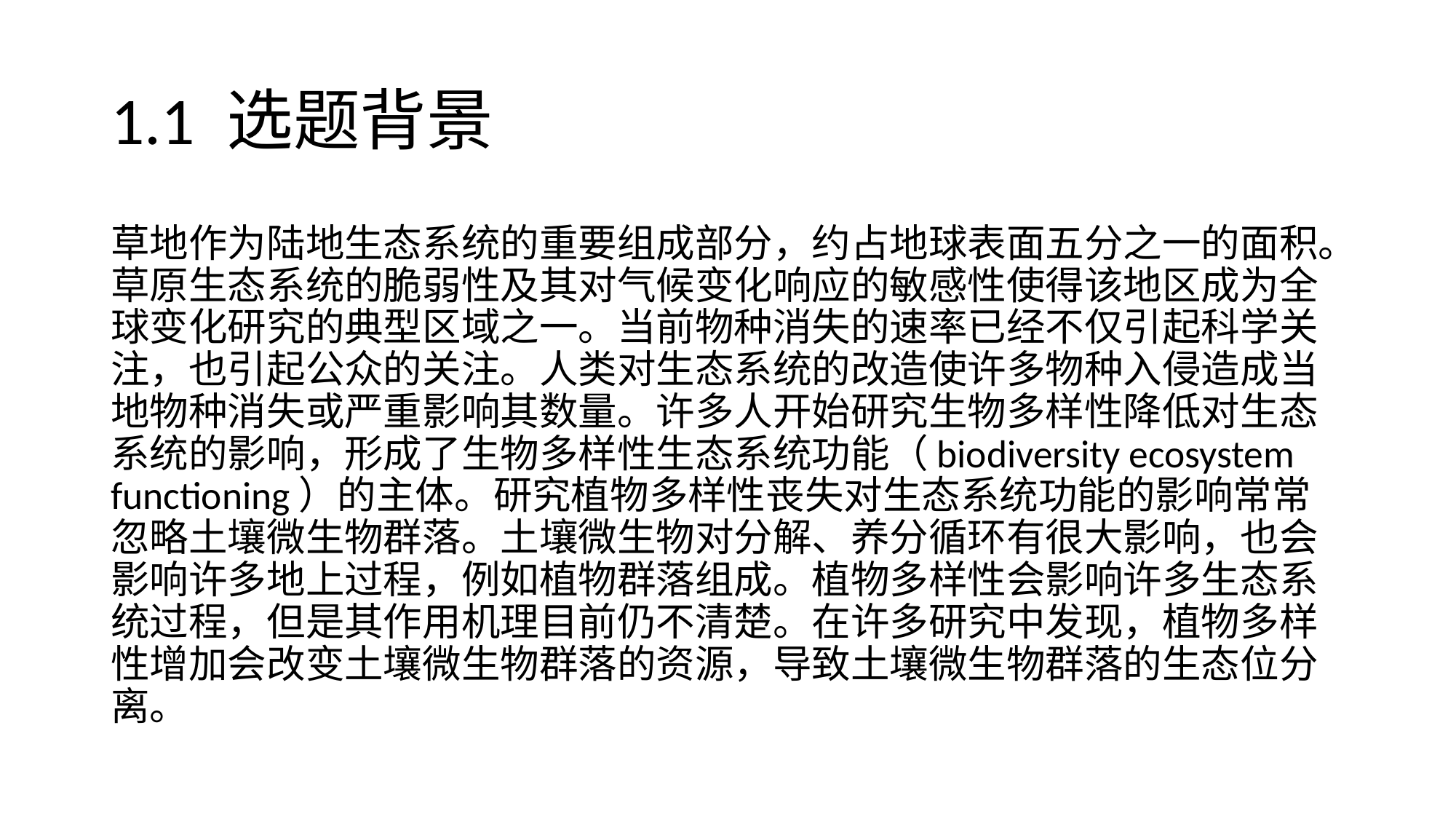

# 1.1 选题背景
草地作为陆地生态系统的重要组成部分，约占地球表面五分之一的面积。草原生态系统的脆弱性及其对气候变化响应的敏感性使得该地区成为全球变化研究的典型区域之一。当前物种消失的速率已经不仅引起科学关注，也引起公众的关注。人类对生态系统的改造使许多物种入侵造成当地物种消失或严重影响其数量。许多人开始研究生物多样性降低对生态系统的影响，形成了生物多样性生态系统功能（biodiversity ecosystem functioning）的主体。研究植物多样性丧失对生态系统功能的影响常常忽略土壤微生物群落。土壤微生物对分解、养分循环有很大影响，也会影响许多地上过程，例如植物群落组成。植物多样性会影响许多生态系统过程，但是其作用机理目前仍不清楚。在许多研究中发现，植物多样性增加会改变土壤微生物群落的资源，导致土壤微生物群落的生态位分离。